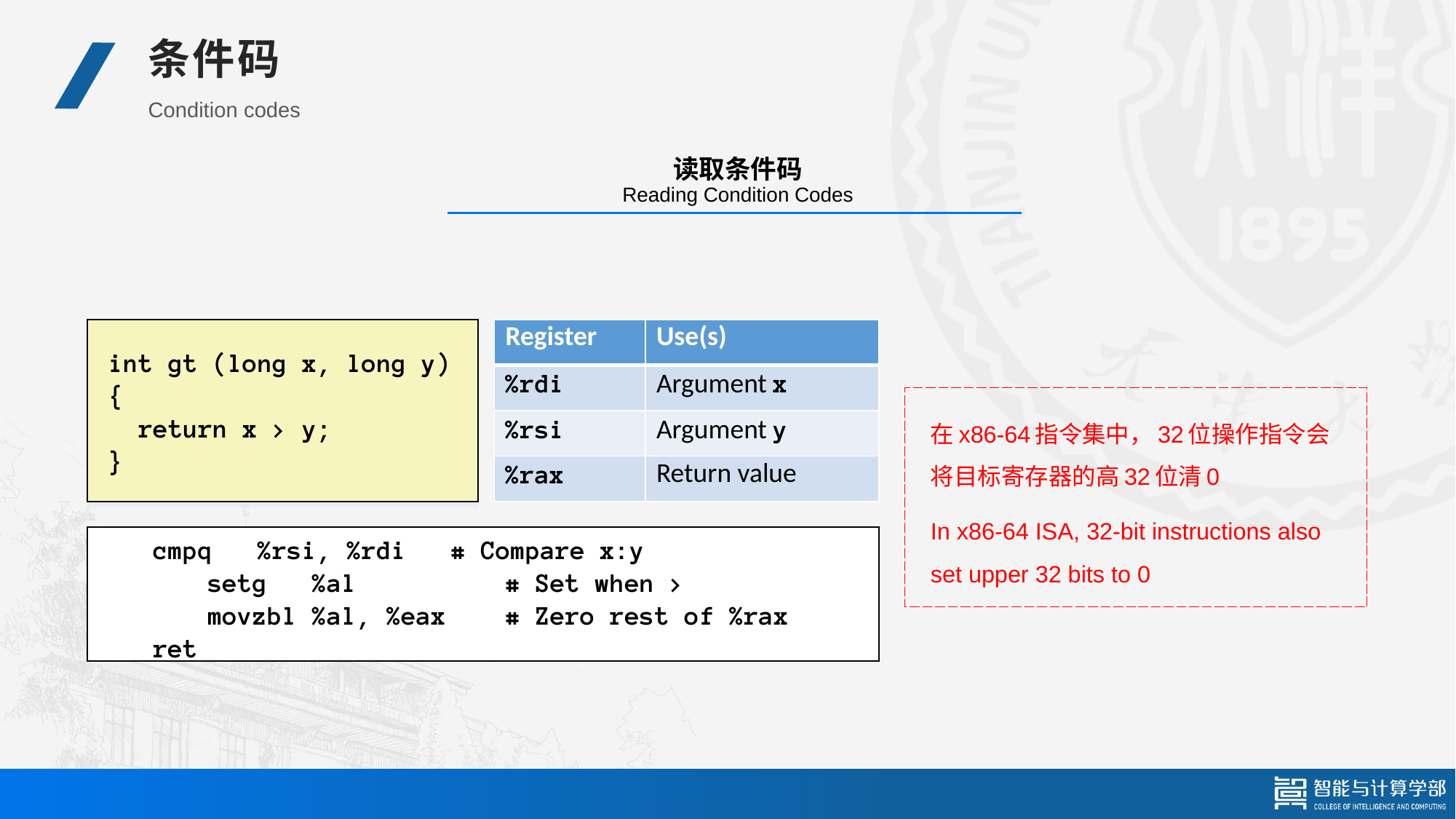

条件码
Condition codes
# 读取条件码 Reading Condition Codes
| Register | Use(s) |
| --- | --- |
| %rdi | Argument x |
| %rsi | Argument y |
| %rax | Return value |
int gt (long x, long y)
{
  return x > y;
}
在x86-64指令集中，32位操作指令会将目标寄存器的高32位清0
In x86-64 ISA, 32-bit instructions also set upper 32 bits to 0

 	cmpq   %rsi, %rdi   # Compare x:y
	setg   %al          # Set when >
	movzbl %al, %eax    # Zero rest of %rax
	ret